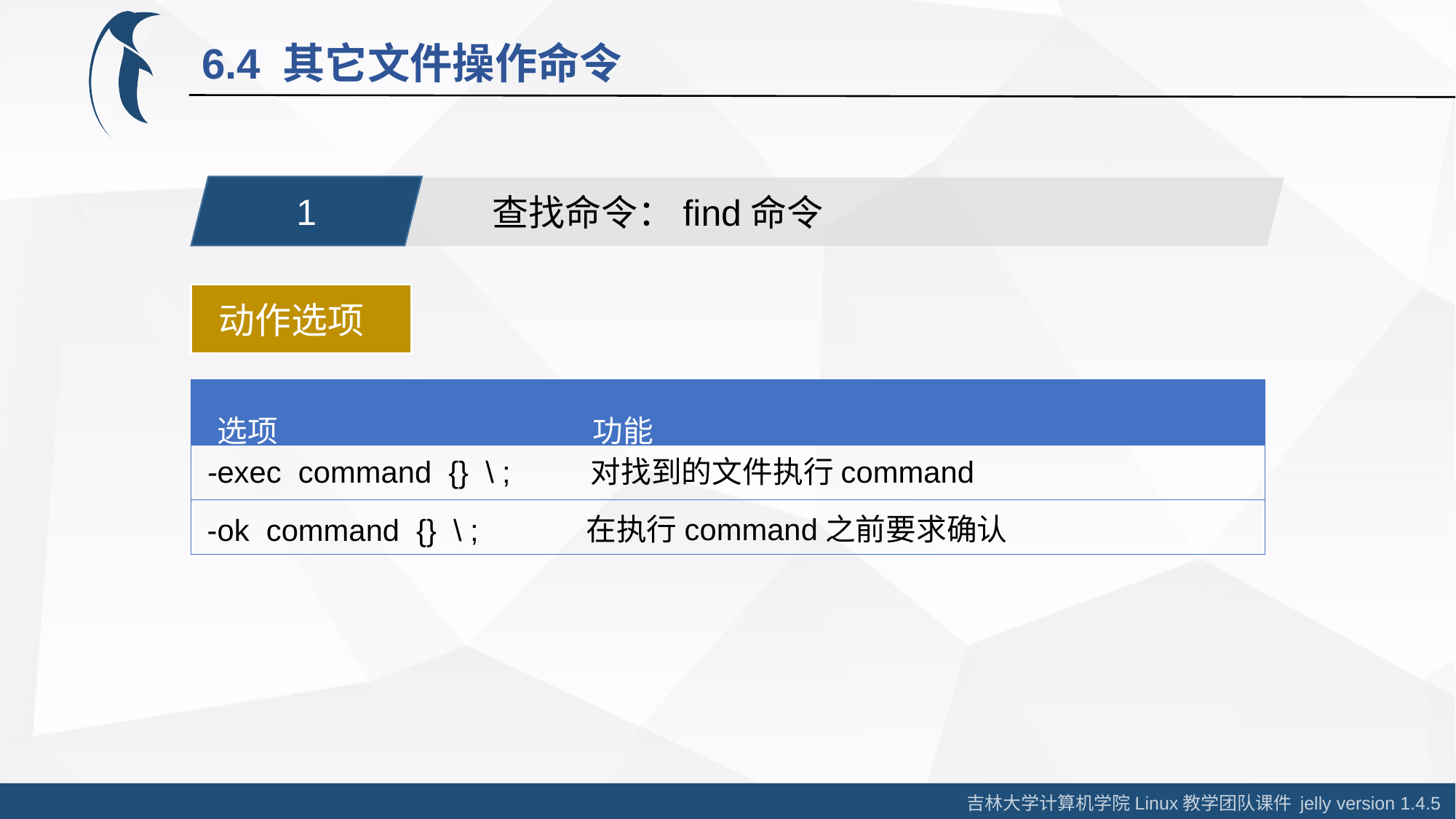

6.4 其它文件操作命令
1
查找命令：find命令
 动作选项
| 选项 | 功能 |
| --- | --- |
|  |  |
|  |  |
-exec  command  {}  \ ;
对找到的文件执行command
在执行command之前要求确认
-ok  command  {}  \ ;